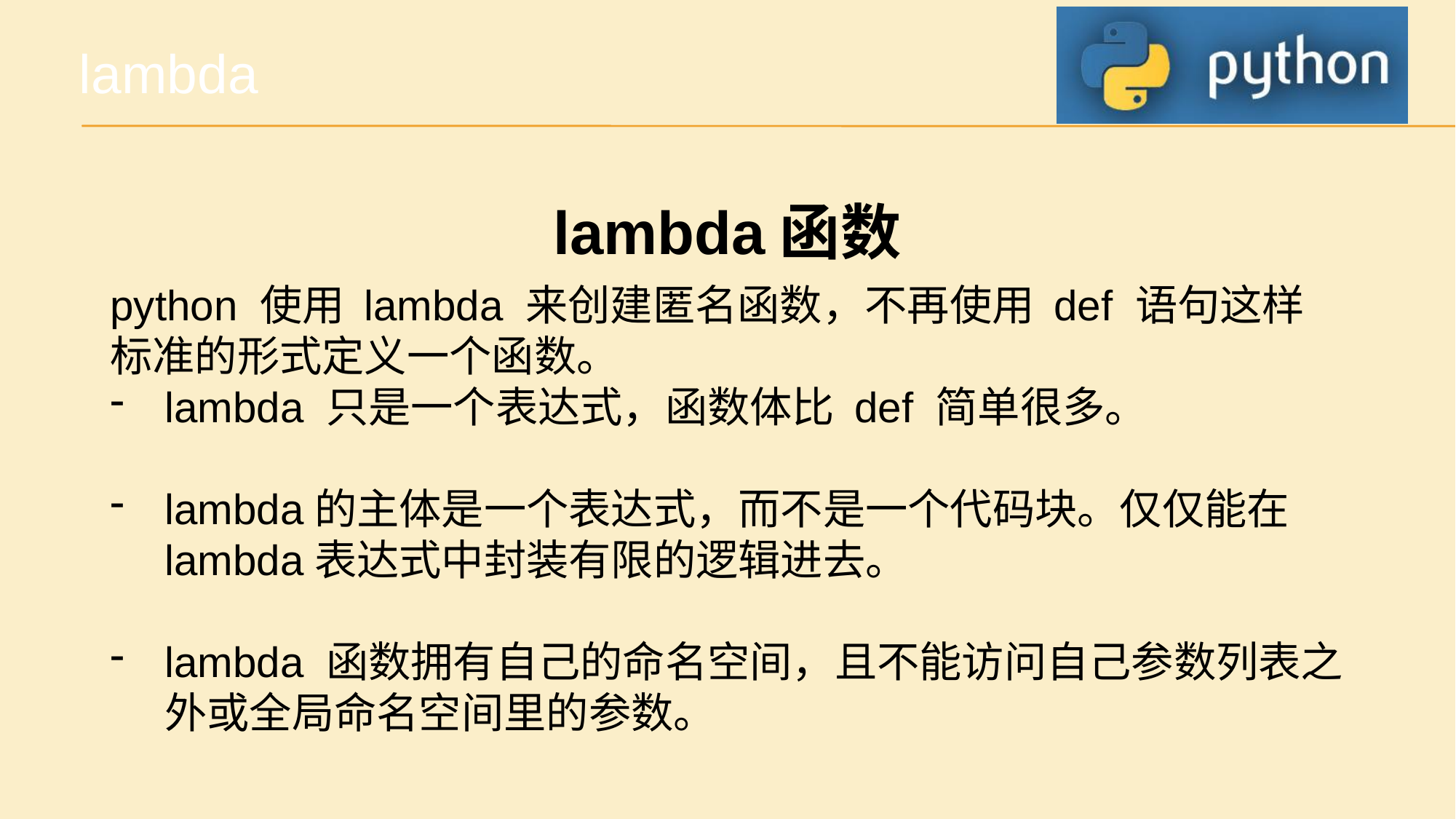

lambda
lambda函数
python 使用 lambda 来创建匿名函数，不再使用 def 语句这样标准的形式定义一个函数。
lambda 只是一个表达式，函数体比 def 简单很多。

lambda的主体是一个表达式，而不是一个代码块。仅仅能在lambda表达式中封装有限的逻辑进去。

lambda 函数拥有自己的命名空间，且不能访问自己参数列表之外或全局命名空间里的参数。